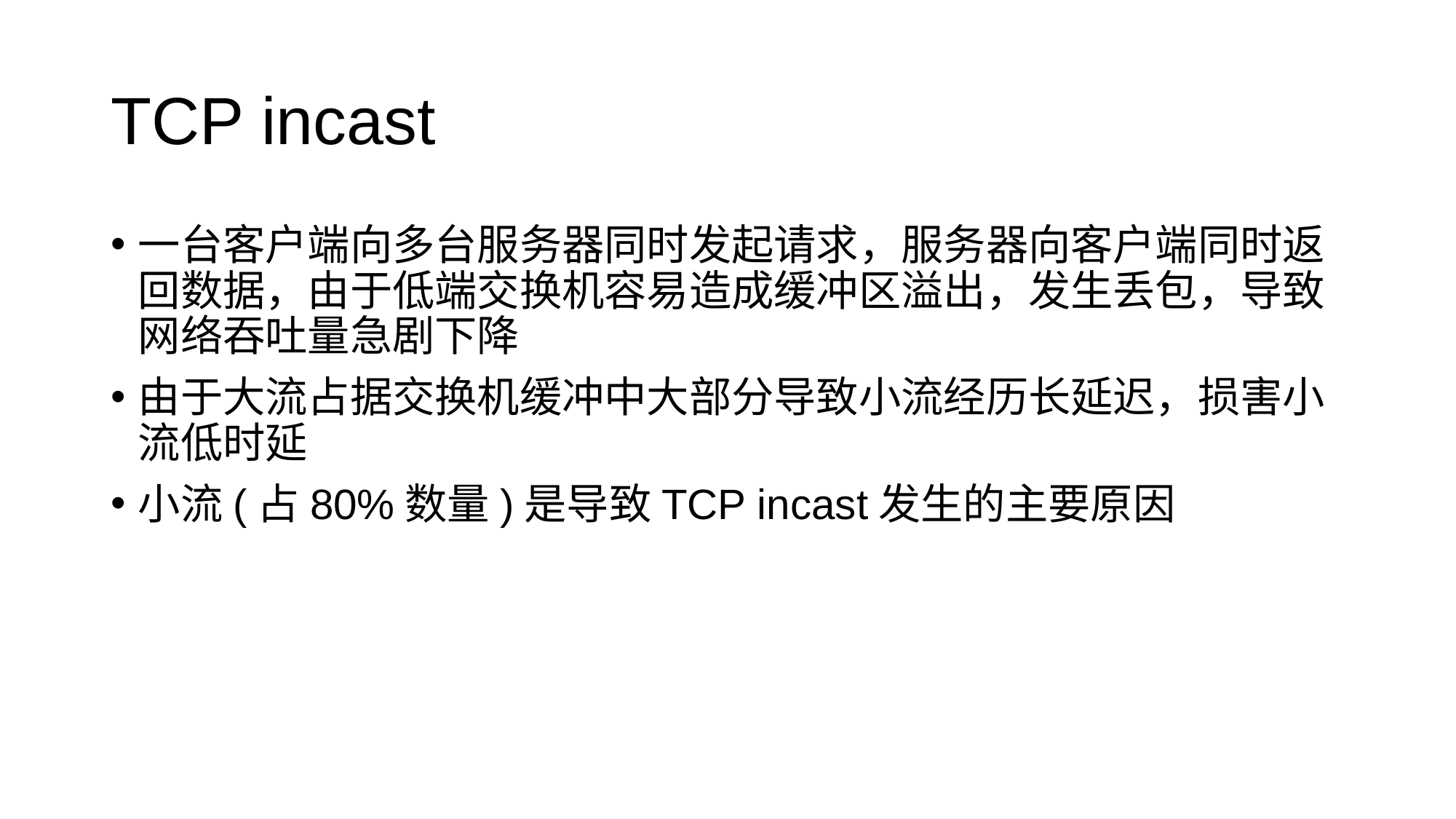

# TCP incast
一台客户端向多台服务器同时发起请求，服务器向客户端同时返回数据，由于低端交换机容易造成缓冲区溢出，发生丢包，导致网络吞吐量急剧下降
由于大流占据交换机缓冲中大部分导致小流经历长延迟，损害小流低时延
小流(占80%数量)是导致TCP incast发生的主要原因